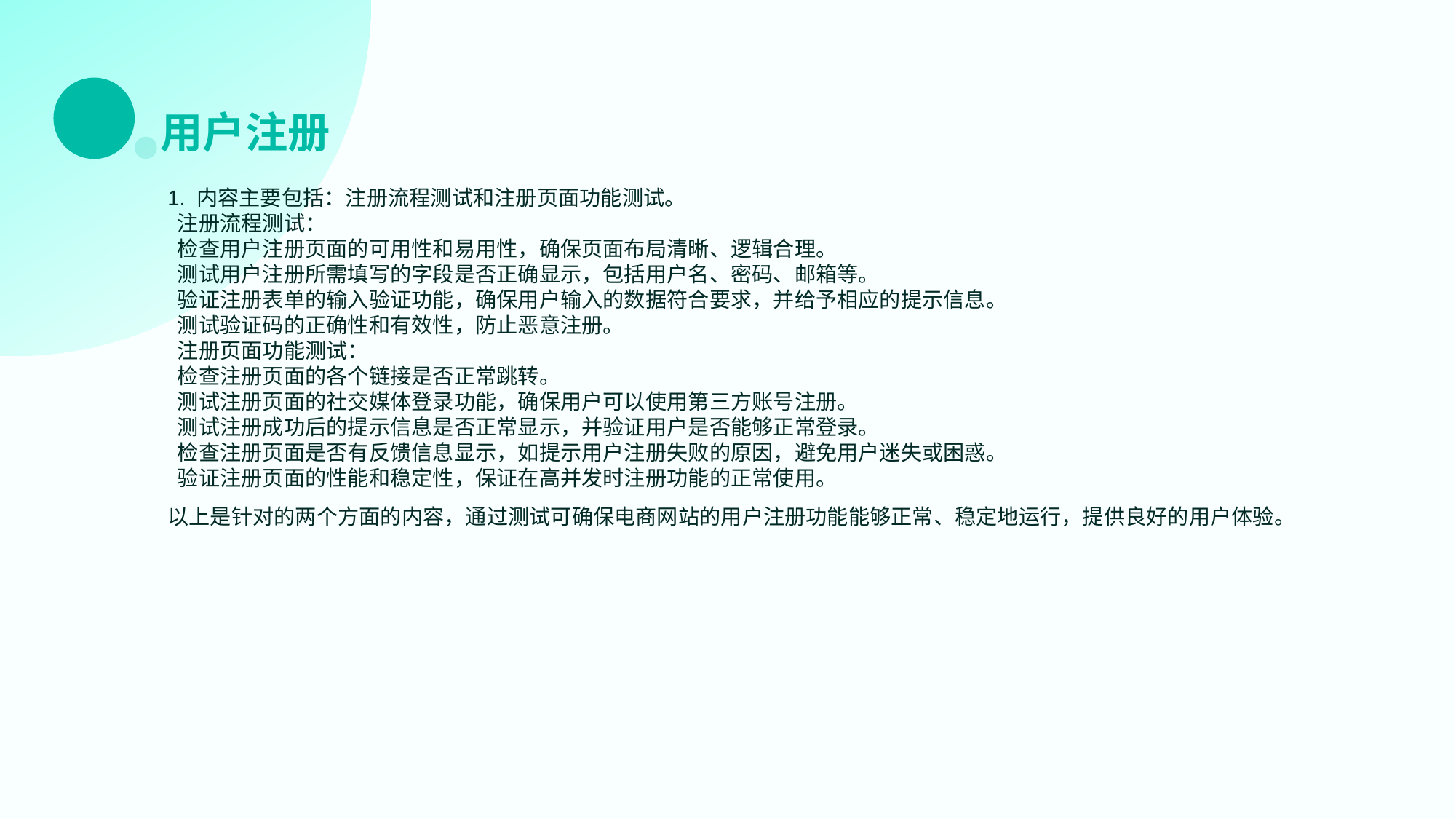

用户注册

1. 内容主要包括：注册流程测试和注册页面功能测试。
 注册流程测试：
 检查用户注册页面的可用性和易用性，确保页面布局清晰、逻辑合理。
 测试用户注册所需填写的字段是否正确显示，包括用户名、密码、邮箱等。
 验证注册表单的输入验证功能，确保用户输入的数据符合要求，并给予相应的提示信息。
 测试验证码的正确性和有效性，防止恶意注册。
 注册页面功能测试：
 检查注册页面的各个链接是否正常跳转。
 测试注册页面的社交媒体登录功能，确保用户可以使用第三方账号注册。
 测试注册成功后的提示信息是否正常显示，并验证用户是否能够正常登录。
 检查注册页面是否有反馈信息显示，如提示用户注册失败的原因，避免用户迷失或困惑。
 验证注册页面的性能和稳定性，保证在高并发时注册功能的正常使用。
以上是针对的两个方面的内容，通过测试可确保电商网站的用户注册功能能够正常、稳定地运行，提供良好的用户体验。